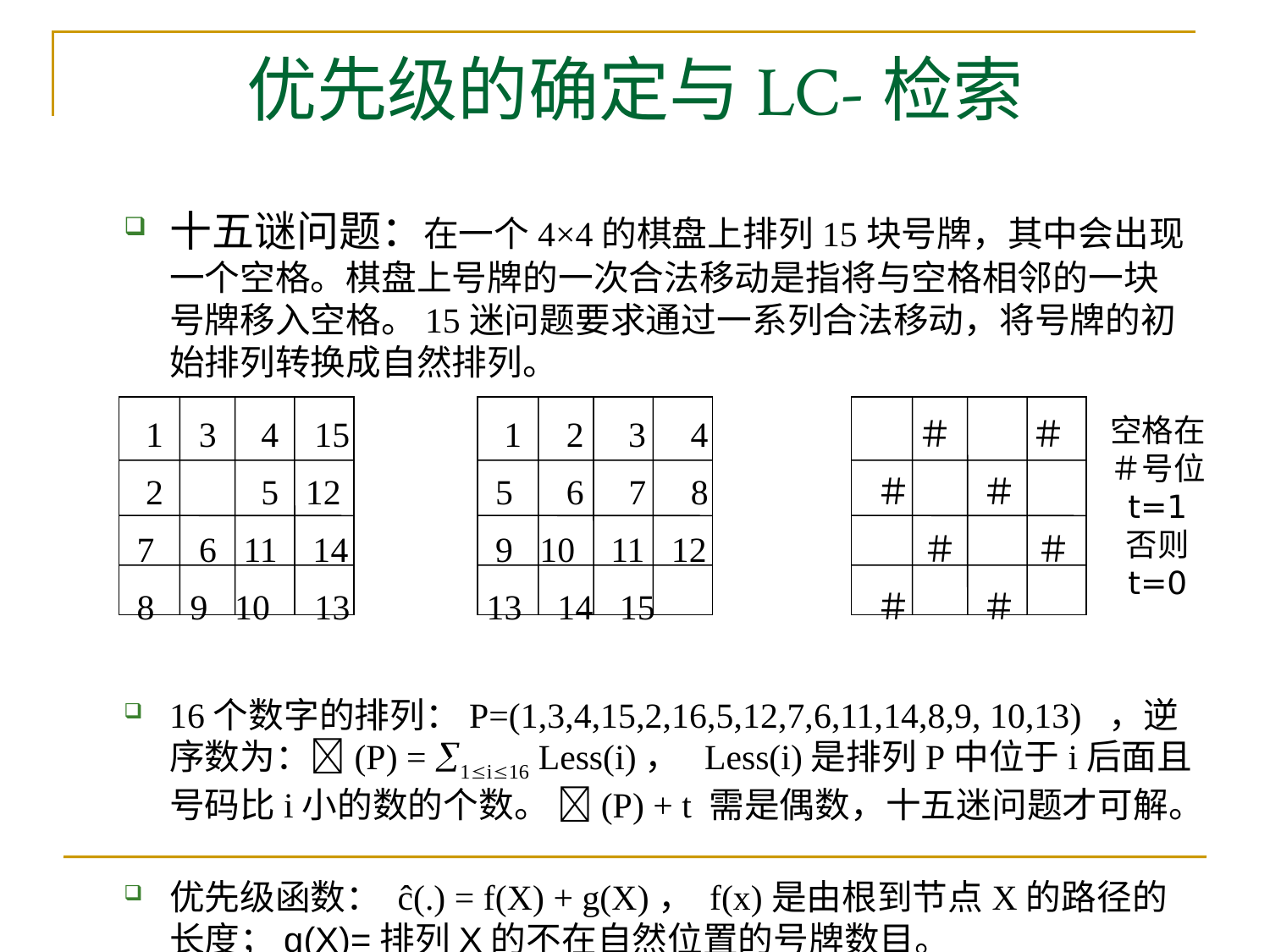

# 优先级的确定与LC-检索
十五谜问题：在一个4×4的棋盘上排列15块号牌，其中会出现一个空格。棋盘上号牌的一次合法移动是指将与空格相邻的一块号牌移入空格。15迷问题要求通过一系列合法移动，将号牌的初始排列转换成自然排列。

16个数字的排列：P=(1,3,4,15,2,16,5,12,7,6,11,14,8,9, 10,13)  ，逆序数为：τ(P) = ∑1≤i≤16 Less(i)，  Less(i)是排列P中位于i后面且号码比i小的数的个数。 τ(P) + t 需是偶数，十五迷问题才可解。
优先级函数： ĉ(.) = f(X) + g(X)， f(x)是由根到节点X的路径的长度；g(X)=排列X的不在自然位置的号牌数目。

   1    3     4    15
   2           5   12
  7     6   11    14
  8    9   10     13

   1     2     3     4
  5      6     7     8
  9   10    11   12
 13    14   15

             ＃          ＃
  ＃         ＃
        ＃          ＃
  ＃         ＃
空格在
＃号位
t=1
否则
t=0